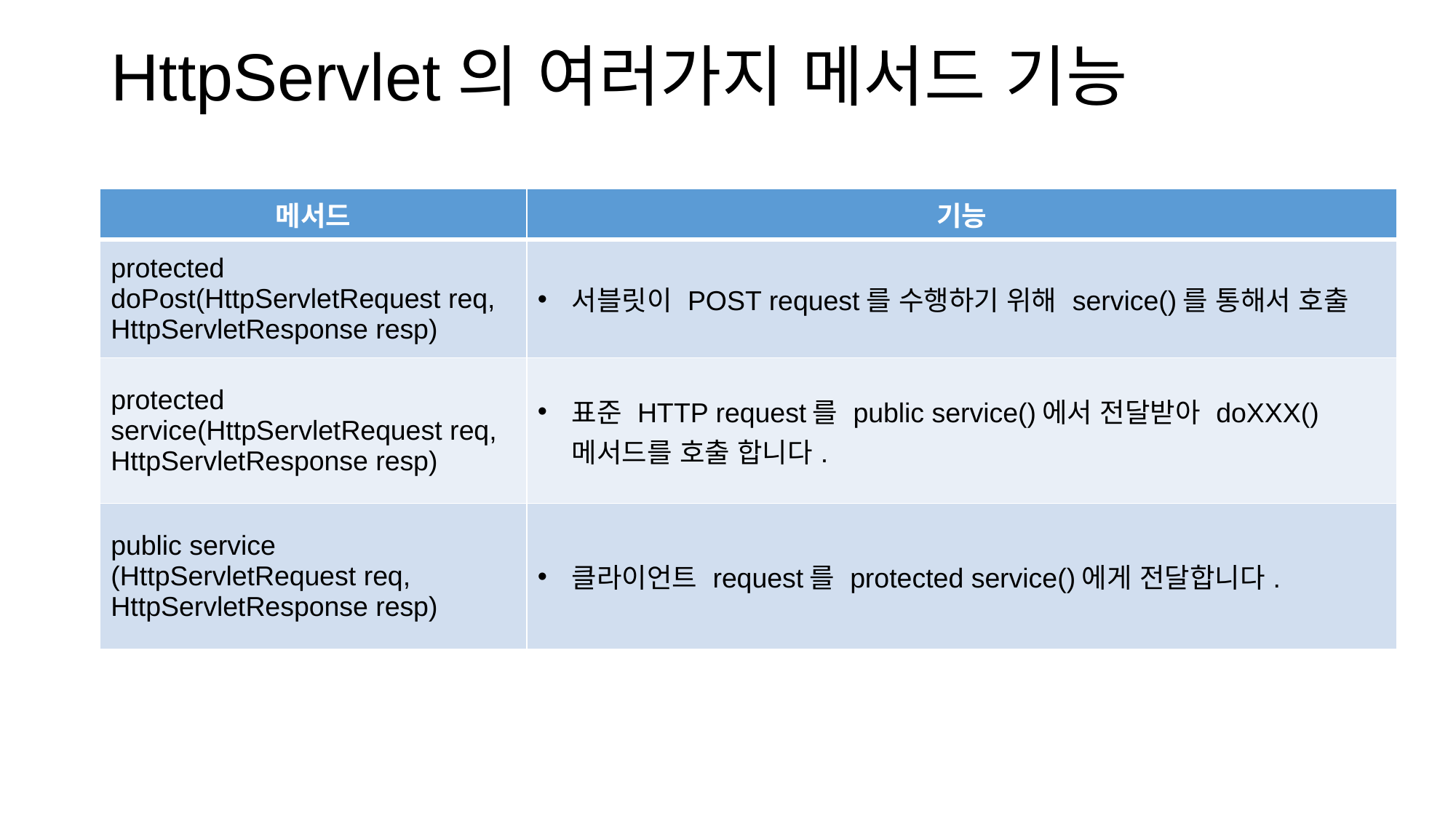

# HttpServlet의 여러가지 메서드 기능
| 메서드 | 기능 |
| --- | --- |
| protected doPost(HttpServletRequest req, HttpServletResponse resp) | 서블릿이 POST request를 수행하기 위해 service()를 통해서 호출 |
| protected service(HttpServletRequest req, HttpServletResponse resp) | 표준 HTTP request를 public service()에서 전달받아 doXXX()메서드를 호출 합니다. |
| public service (HttpServletRequest req, HttpServletResponse resp) | 클라이언트 request를 protected service()에게 전달합니다. |